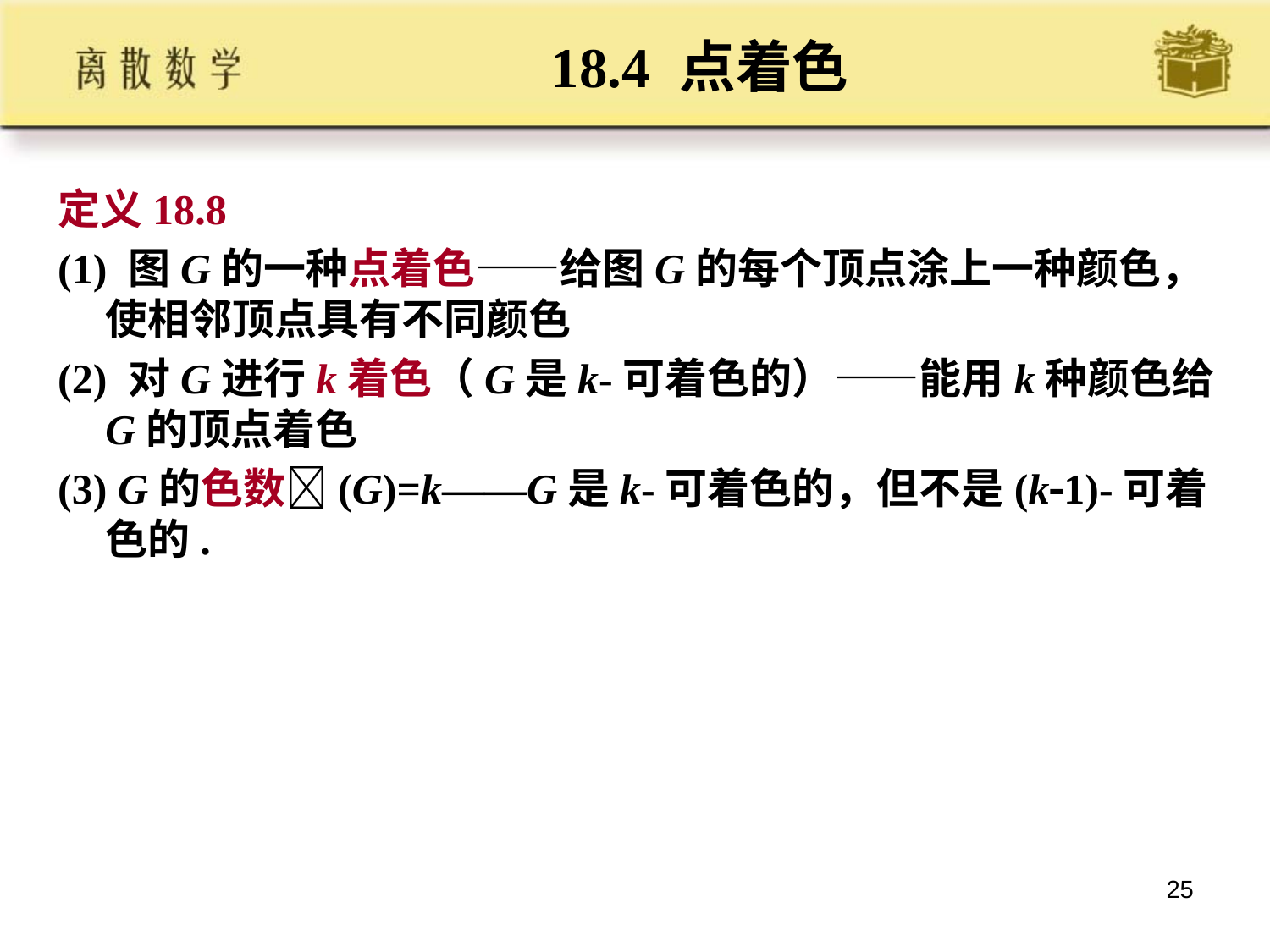

# 18.4 点着色
定义18.8
(1) 图G的一种点着色——给图G的每个顶点涂上一种颜色，   使相邻顶点具有不同颜色
(2) 对G进行k着色（G是k-可着色的）——能用k种颜色给G的顶点着色
(3) G的色数χ(G)=k——G是k-可着色的，但不是(k−1)-可着色的.
25